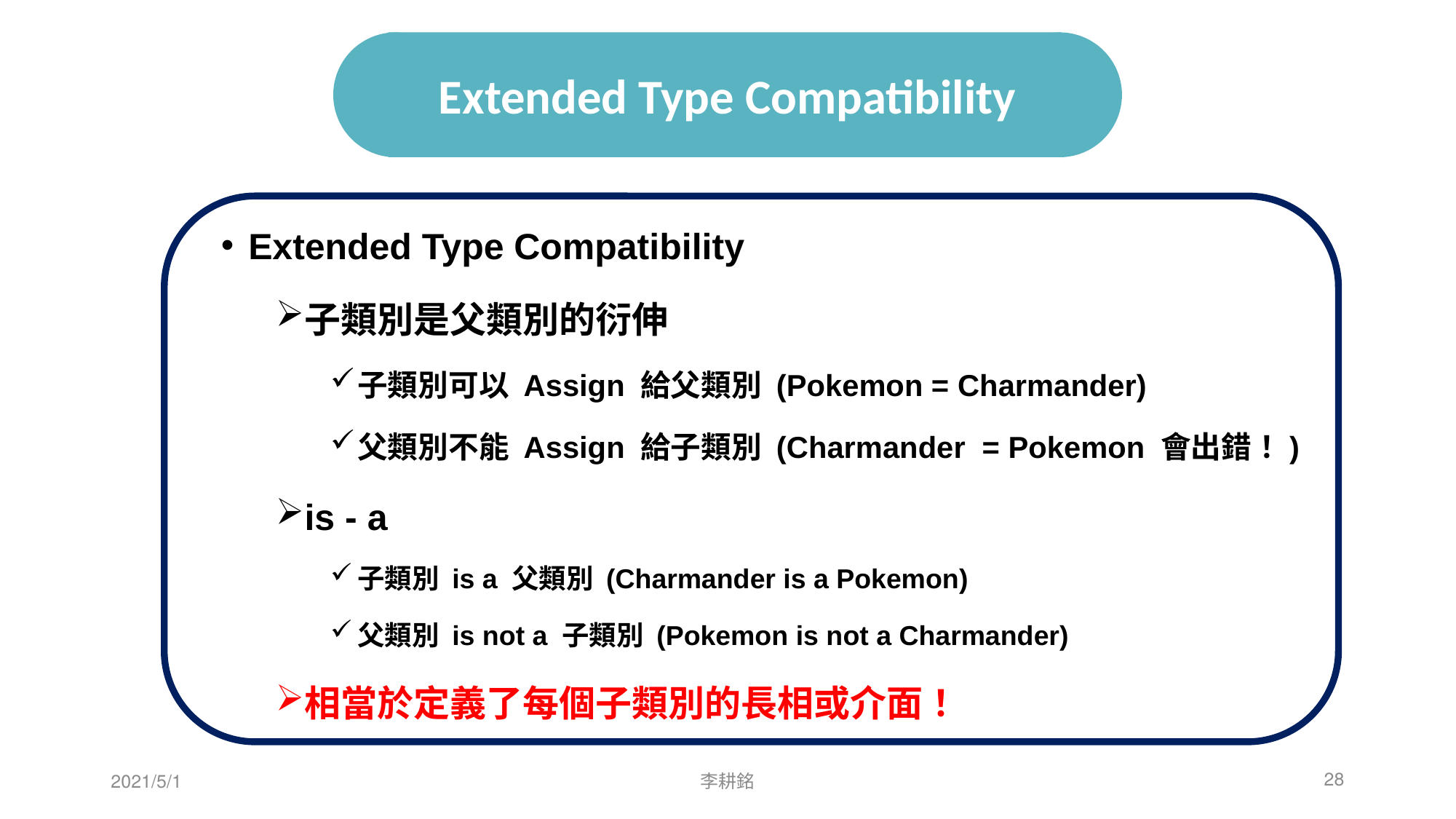

# Extended Type Compatibility

Extended Type Compatibility
子類別是父類別的衍伸
子類別可以 Assign 給父類別 (Pokemon = Charmander)
父類別不能 Assign 給子類別 (Charmander  = Pokemon 會出錯！)
is - a
子類別 is a 父類別 (Charmander is a Pokemon)
父類別 is not a 子類別 (Pokemon is not a Charmander)
相當於定義了每個子類別的長相或介面！
2021/5/1
李耕銘
28